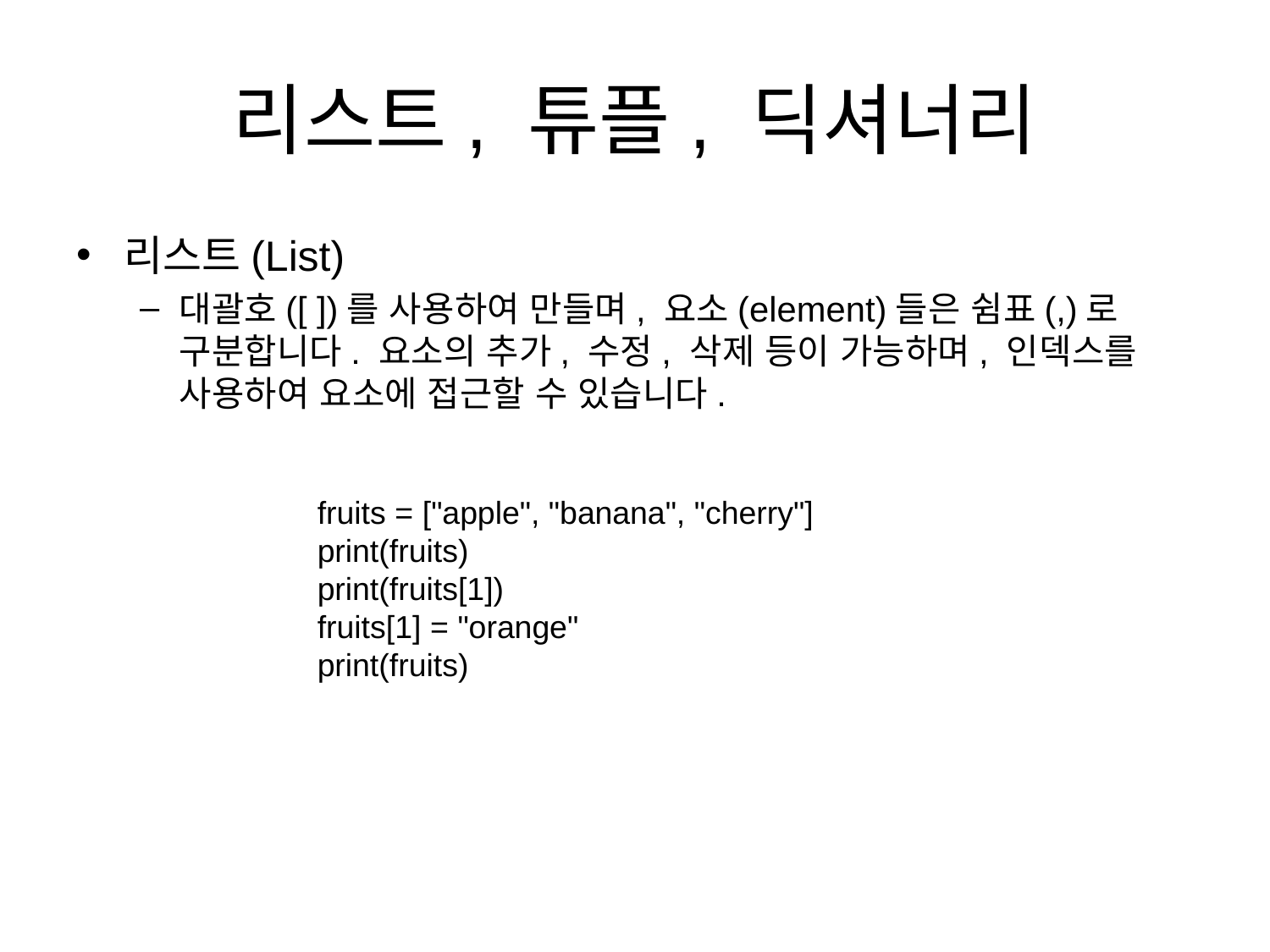

# 리스트, 튜플, 딕셔너리
리스트(List)
대괄호([ ])를 사용하여 만들며, 요소(element)들은 쉼표(,)로 구분합니다. 요소의 추가, 수정, 삭제 등이 가능하며, 인덱스를 사용하여 요소에 접근할 수 있습니다.
fruits = ["apple", "banana", "cherry"]
print(fruits)
print(fruits[1])
fruits[1] = "orange"
print(fruits)